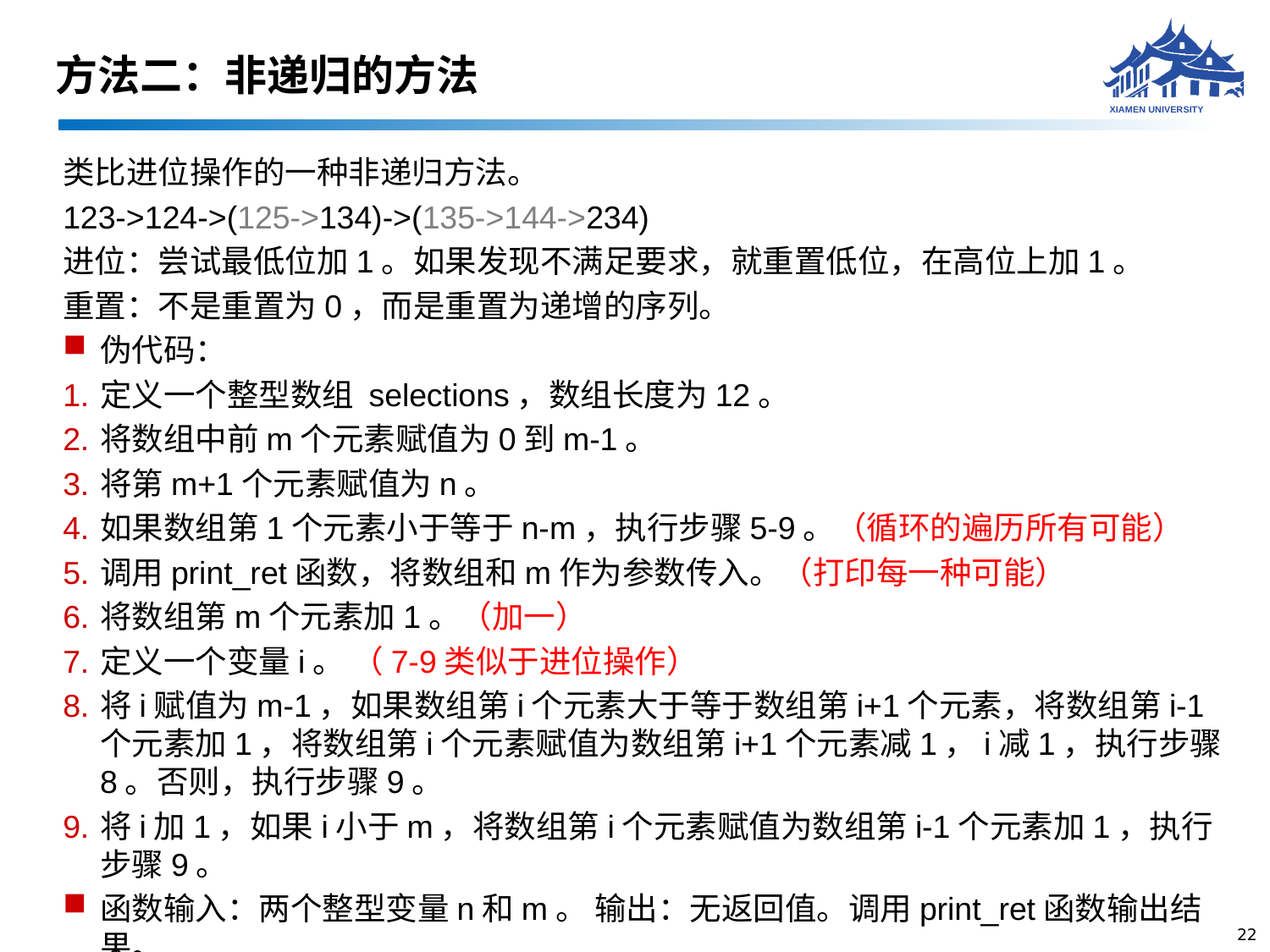

# 方法二：非递归的方法
类比进位操作的一种非递归方法。
123->124->(125->134)->(135->144->234)
进位：尝试最低位加1。如果发现不满足要求，就重置低位，在高位上加1。
重置：不是重置为0，而是重置为递增的序列。
伪代码：
定义一个整型数组 selections，数组长度为12。
将数组中前m个元素赋值为0到m-1。
将第m+1个元素赋值为n。
如果数组第1个元素小于等于n-m，执行步骤5-9。（循环的遍历所有可能）
调用print_ret函数，将数组和m作为参数传入。（打印每一种可能）
将数组第m个元素加1。（加一）
定义一个变量i。 （7-9类似于进位操作）
将i赋值为m-1，如果数组第i个元素大于等于数组第i+1个元素，将数组第i-1个元素加1，将数组第i个元素赋值为数组第i+1个元素减1，i减1，执行步骤8。否则，执行步骤9。
将i加1，如果i小于m，将数组第i个元素赋值为数组第i-1个元素加1，执行步骤9。
函数输入：两个整型变量n和m。 输出：无返回值。调用print_ret函数输出结果。

22